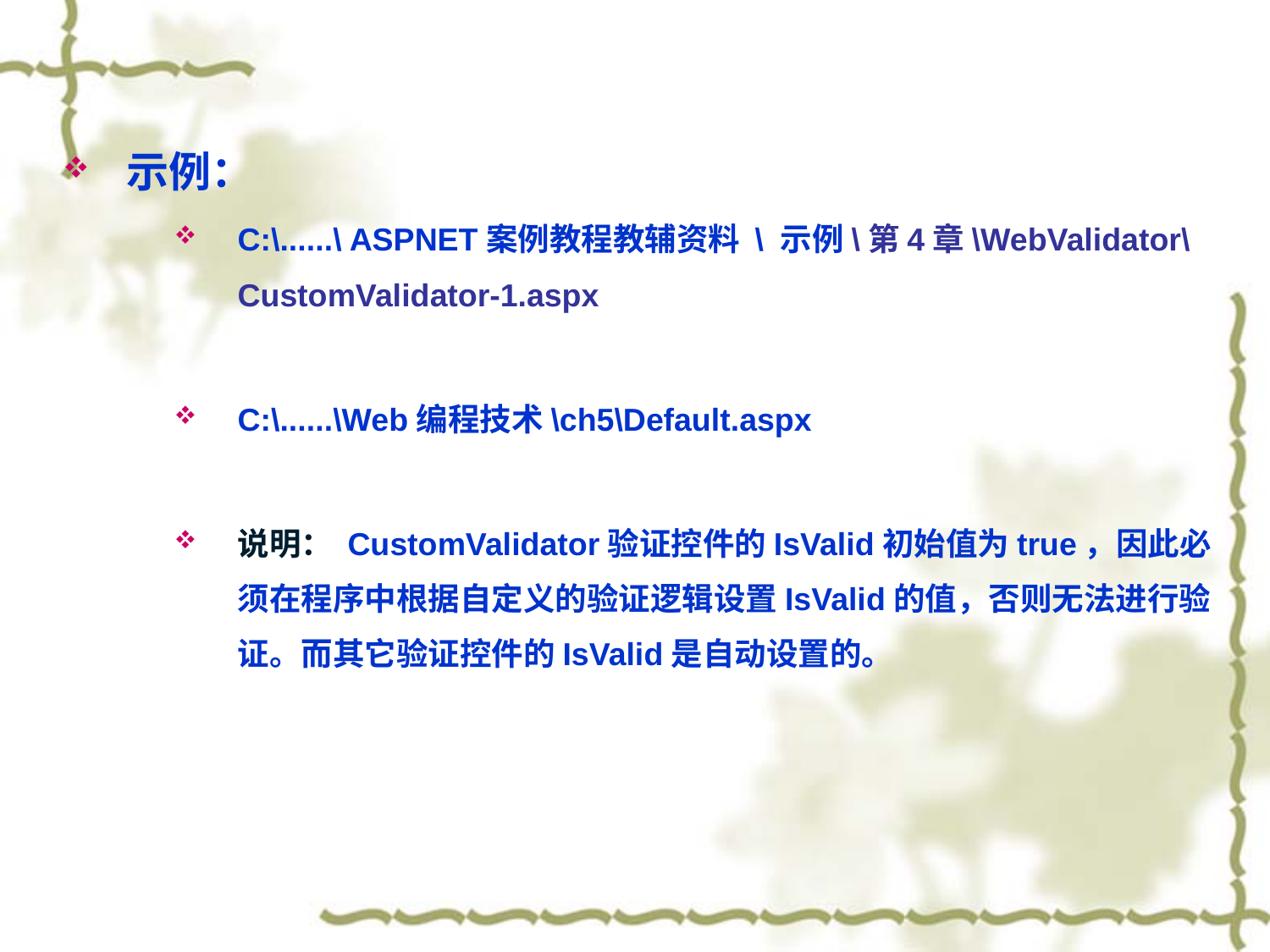

示例：
C:\......\ ASPNET案例教程教辅资料 \ 示例\第4章\WebValidator\CustomValidator-1.aspx

C:\......\Web编程技术\ch5\Default.aspx

说明： CustomValidator验证控件的IsValid初始值为true，因此必须在程序中根据自定义的验证逻辑设置IsValid的值，否则无法进行验证。而其它验证控件的IsValid是自动设置的。